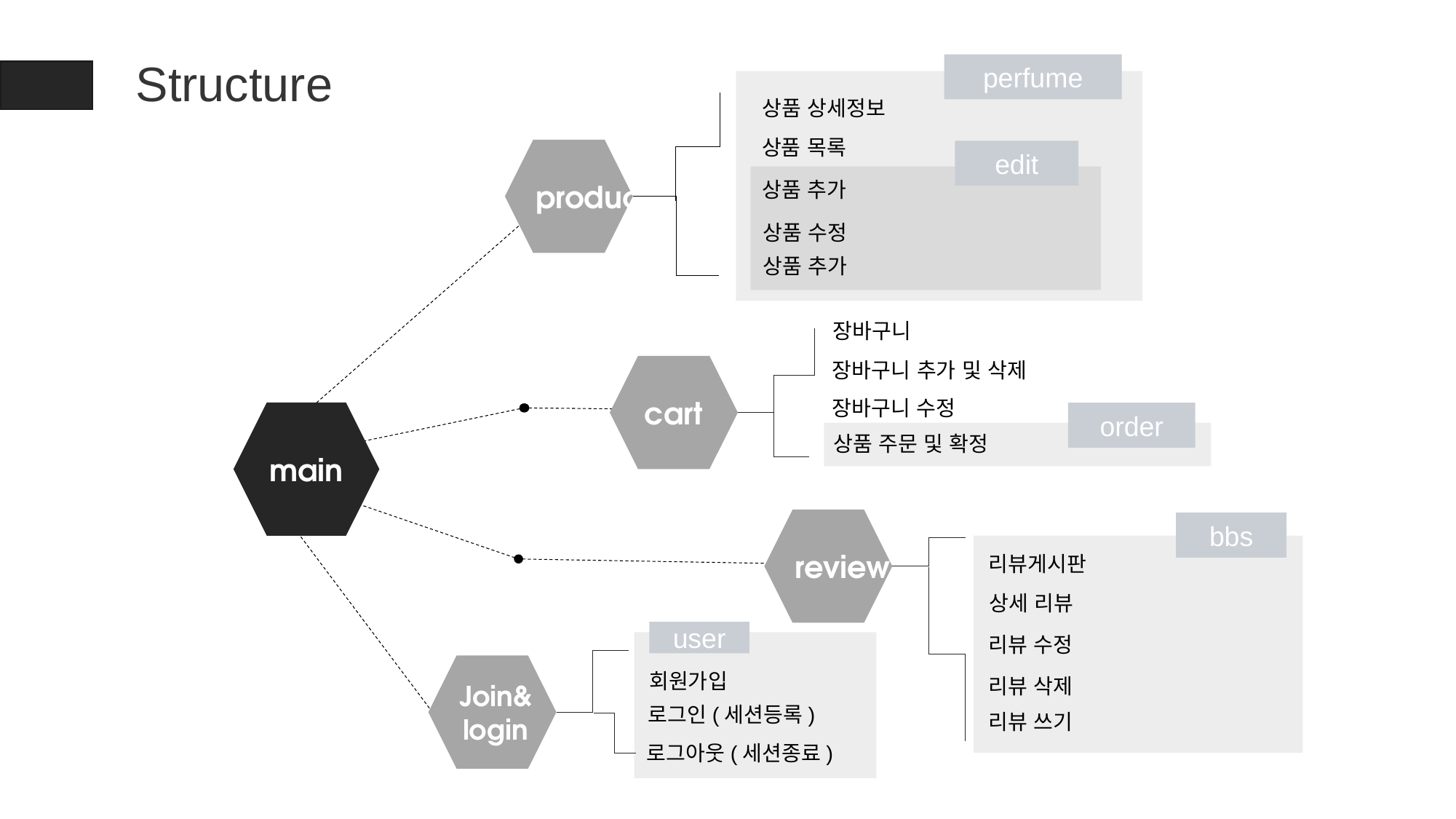

# Structure
perfume

상품 상세정보
product
상품 추가
장바구니
장바구니 추가 및 삭제
장바구니 수정
cart
main
review
리뷰게시판
상세 리뷰
리뷰 수정
Join&
login
회원가입
리뷰 삭제
로그인(세션등록)
리뷰 쓰기
상품 목록
상품 주문 및 확정

로그아웃(세션종료)
edit

상품 추가
상품 수정
order

bbs

user